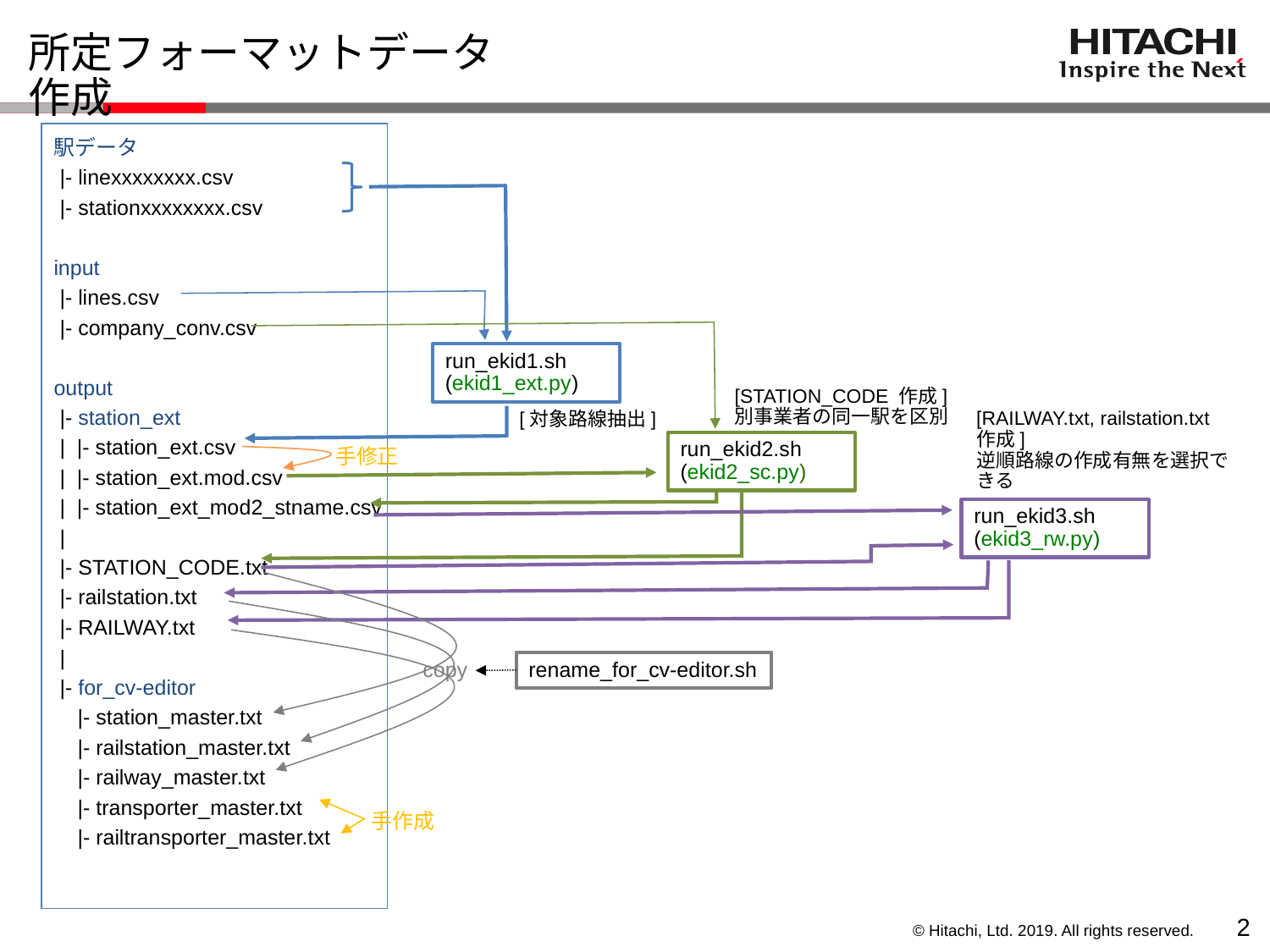

# 所定フォーマットデータ作成
駅データ
 |- linexxxxxxxx.csv
 |- stationxxxxxxxx.csv

input
 |- lines.csv
 |- company_conv.csv

output
 |- station_ext
 |  |- station_ext.csv
 |  |- station_ext.mod.csv
 |  |- station_ext_mod2_stname.csv
 |
 |- STATION_CODE.txt
 |- railstation.txt
 |- RAILWAY.txt
 |
 |- for_cv-editor
    |- station_master.txt
    |- railstation_master.txt
    |- railway_master.txt
    |- transporter_master.txt
    |- railtransporter_master.txt

run_ekid1.sh
(ekid1_ext.py)
[STATION_CODE 作成]
別事業者の同一駅を区別
[RAILWAY.txt, railstation.txt 作成]
逆順路線の作成有無を選択できる
[対象路線抽出]

run_ekid2.sh
(ekid2_sc.py)
手修正

run_ekid3.sh
(ekid3_rw.py)

copy
rename_for_cv-editor.sh
手作成
2